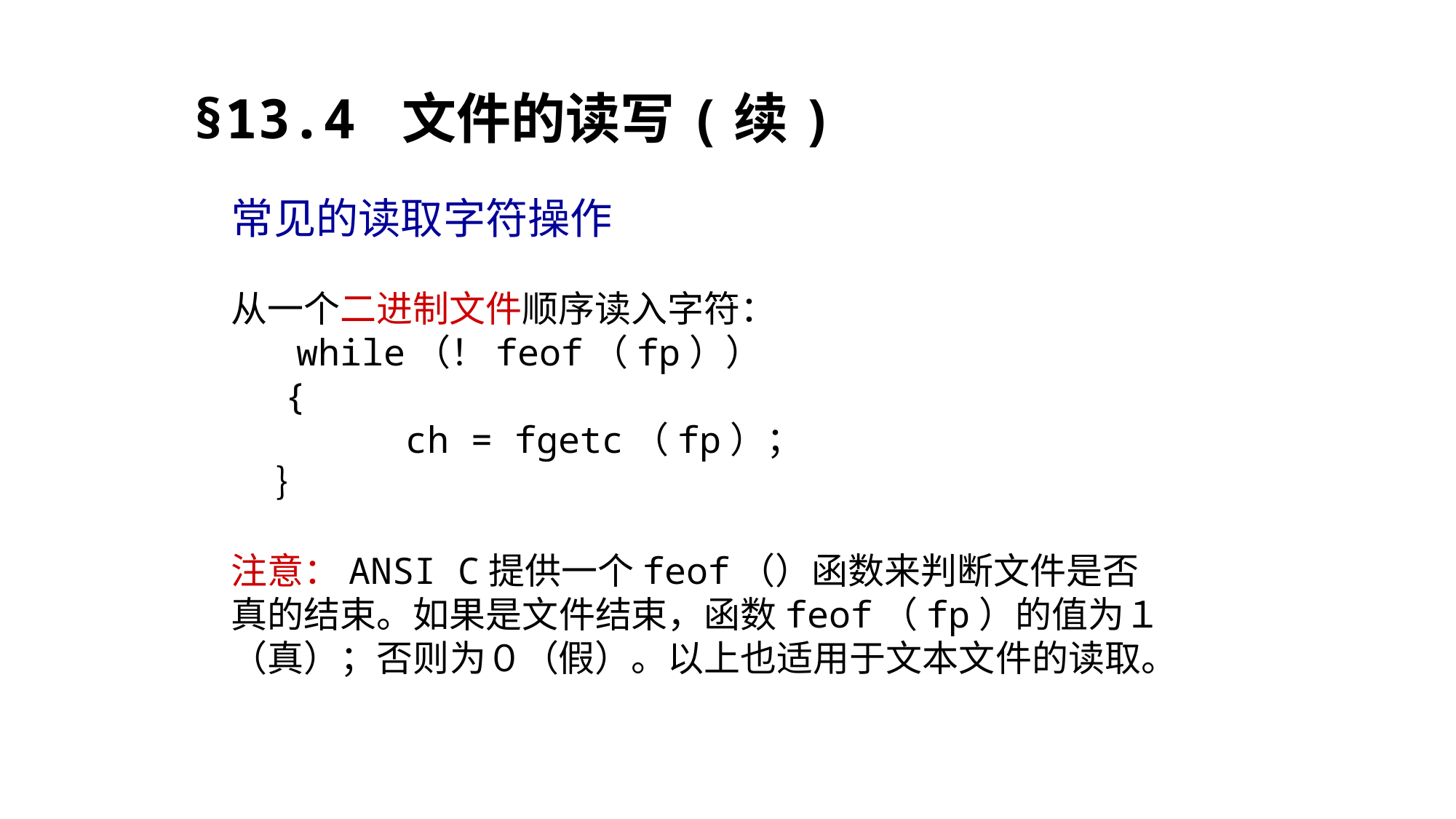

§13.4 文件的读写(续)
常见的读取字符操作

从一个二进制文件顺序读入字符：
   while（！feof（fp））
　 {
        ch = fgetc（fp）；
　 ｝

注意：ANSI C提供一个feof（）函数来判断文件是否
真的结束。如果是文件结束，函数feof（fp）的值为１
（真）；否则为０（假）。以上也适用于文本文件的读取。